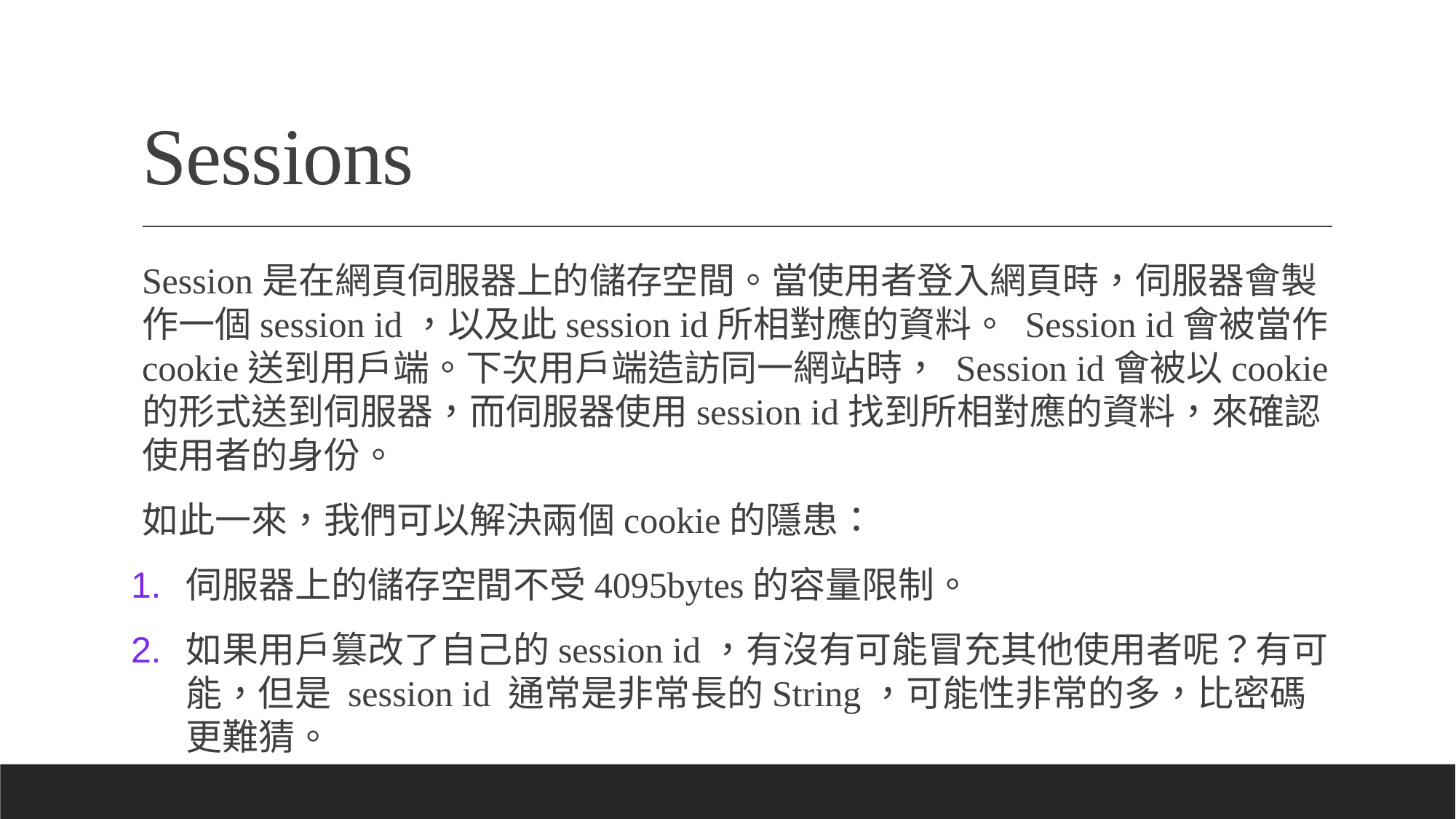

# Sessions
Session是在網頁伺服器上的儲存空間。當使用者登入網頁時，伺服器會製作一個session id，以及此session id所相對應的資料。 Session id會被當作cookie送到用戶端。下次用戶端造訪同一網站時， Session id會被以cookie的形式送到伺服器，而伺服器使用session id找到所相對應的資料，來確認使用者的身份。
如此一來，我們可以解決兩個cookie的隱患：
伺服器上的儲存空間不受4095bytes的容量限制。
如果用戶篡改了自己的session id，有沒有可能冒充其他使用者呢？有可能，但是 session id 通常是非常長的String，可能性非常的多，比密碼更難猜。